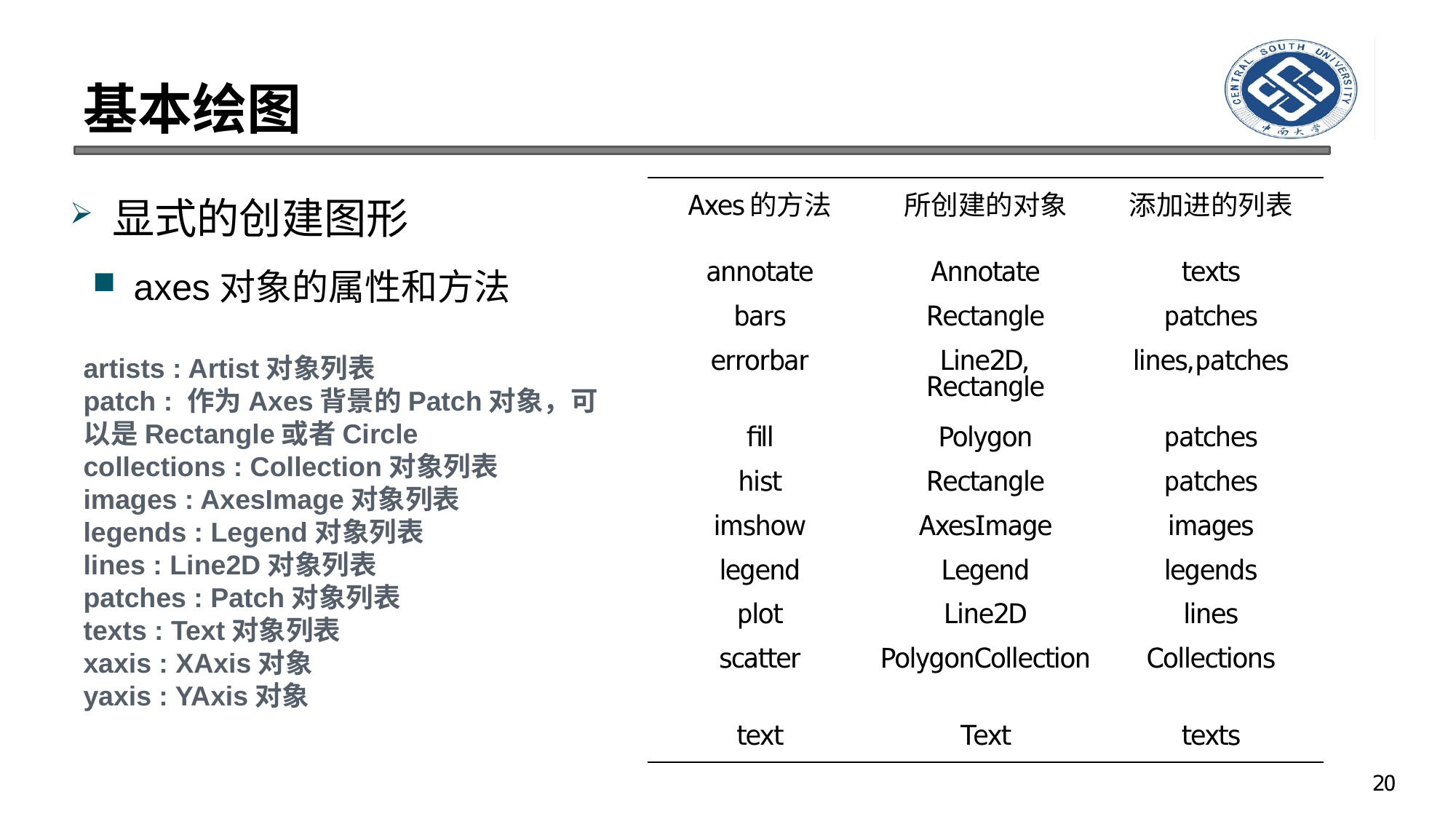

# 基本绘图
显式的创建图形
axes对象的属性和方法
| Axes的方法 | 所创建的对象 | 添加进的列表 |
| --- | --- | --- |
| annotate | Annotate | texts |
| bars | Rectangle | patches |
| errorbar | Line2D, Rectangle | lines,patches |
| fill | Polygon | patches |
| hist | Rectangle | patches |
| imshow | AxesImage | images |
| legend | Legend | legends |
| plot | Line2D | lines |
| scatter | PolygonCollection | Collections |
| text | Text | texts |
artists : Artist对象列表
patch : 作为Axes背景的Patch对象，可以是Rectangle或者Circle
collections : Collection对象列表
images : AxesImage对象列表
legends : Legend对象列表
lines : Line2D对象列表
patches : Patch对象列表
texts : Text对象列表
xaxis : XAxis对象
yaxis : YAxis对象
20